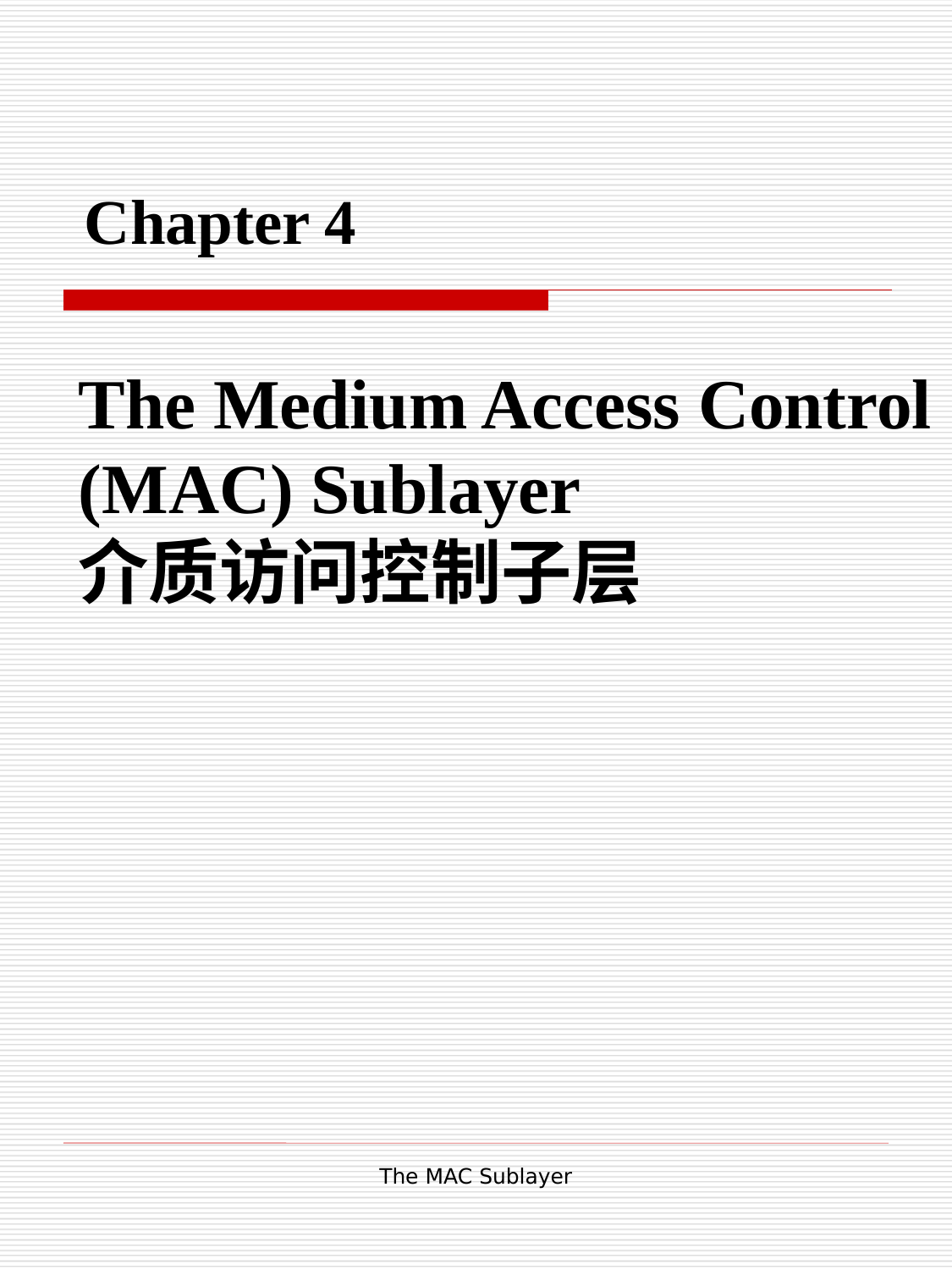

Chapter 4
The Medium Access Control (MAC) Sublayer
介质访问控制子层

The MAC Sublayer
1